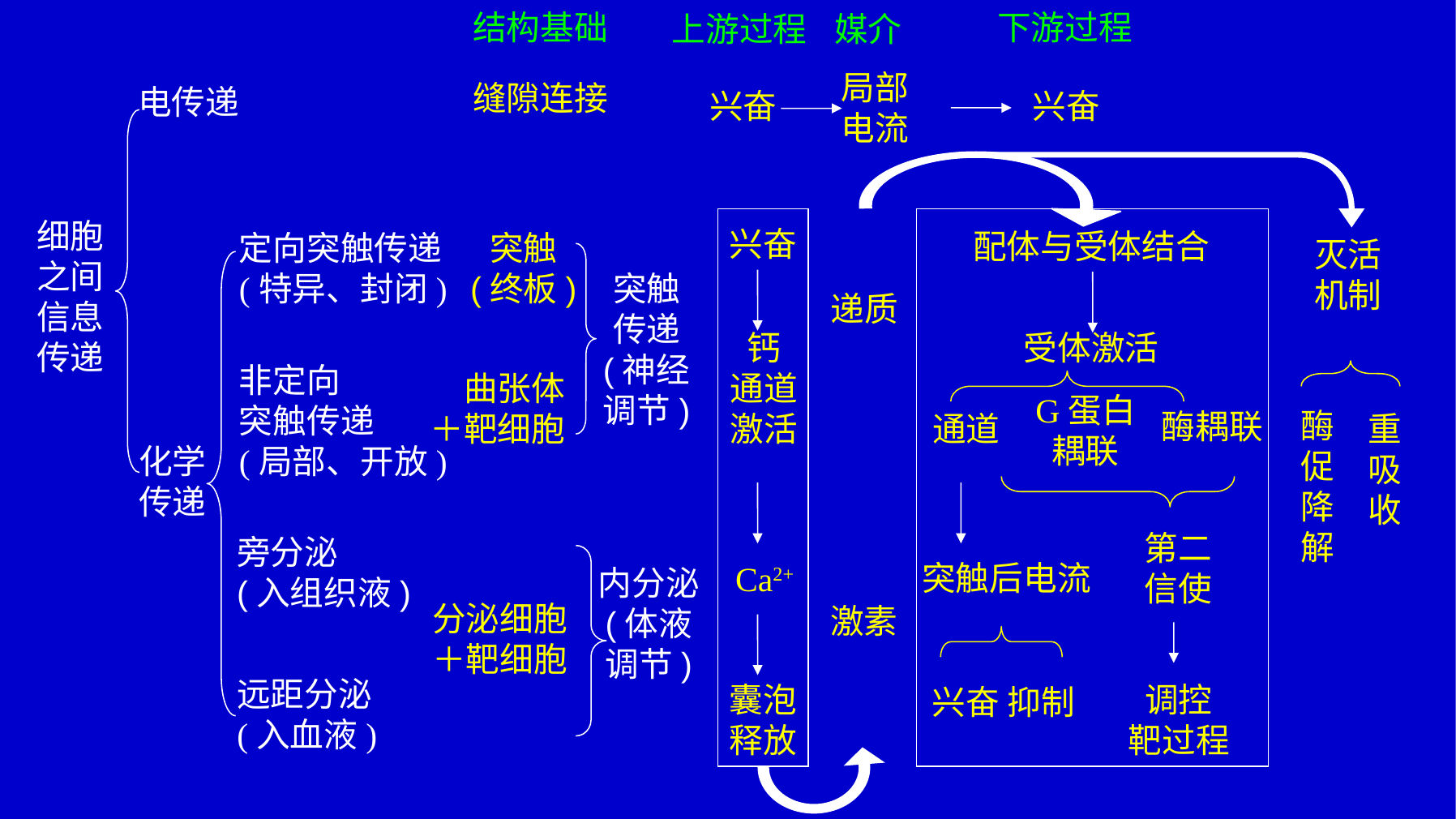

结构基础

下游过程

上游过程

媒介

局部
电流

缝隙连接
电传递

化学
传递
兴奋

兴奋

配体与受体结合

灭活
机制
细胞
之间
信息
传递

兴奋
定向突触传递
(特异、封闭)

突触
(终板)

突触
传递
(神经
调节)

钙
通道
激活

受体激活
递质

激素

非定向
突触传递
(局部、开放)
曲张体
＋靶细胞

酶
促
降
解
重
吸
收

G蛋白
耦联

酶耦联
通道

第二
信使

Ca2+

突触后电流

旁分泌
(入组织液)

内分泌
(体液
调节)
分泌细胞
＋靶细胞

囊泡释放

调控
靶过程

兴奋 抑制
远距分泌
(入血液)